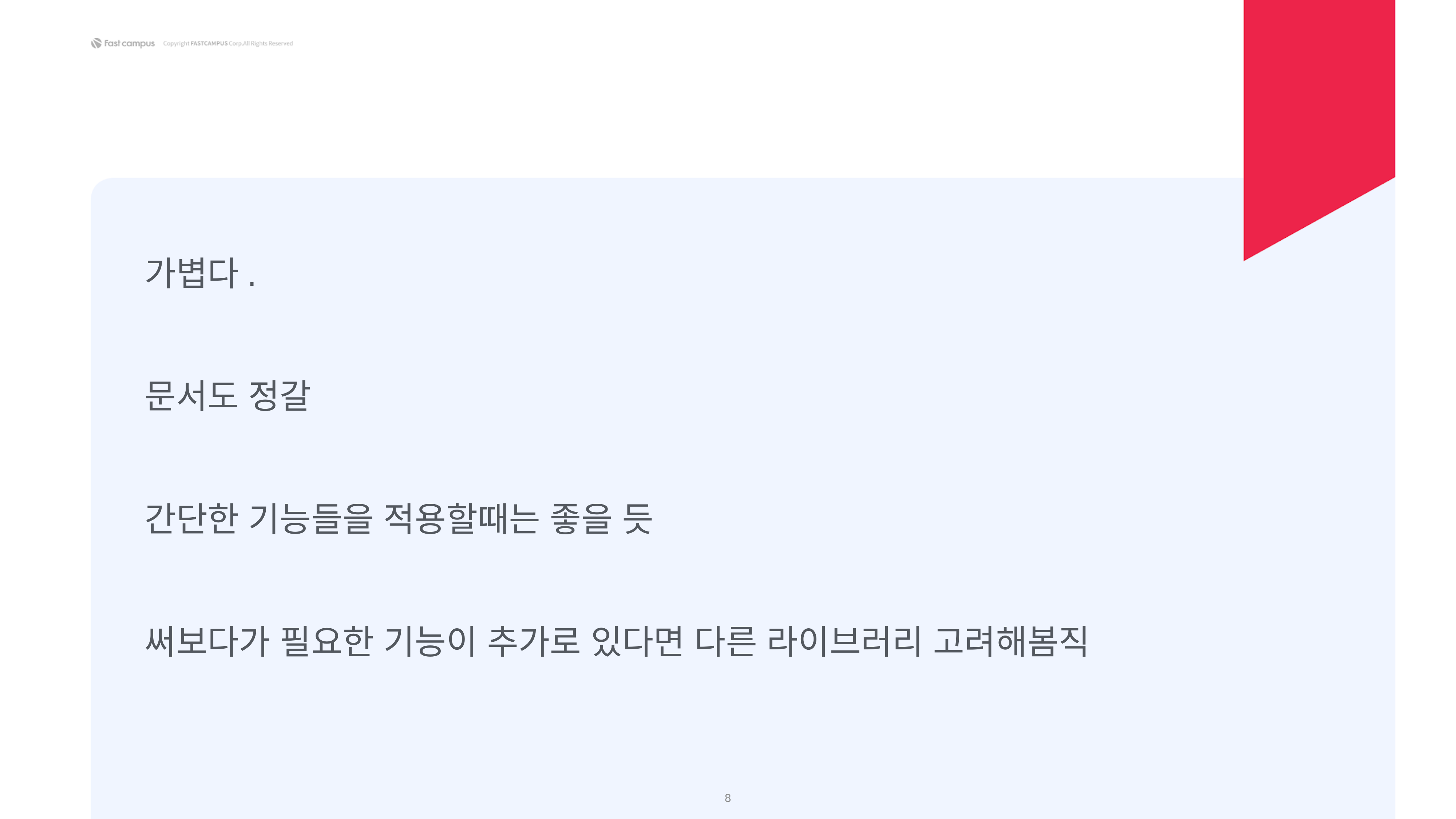

가볍다.

문서도 정갈

간단한 기능들을 적용할때는 좋을 듯

써보다가 필요한 기능이 추가로 있다면 다른 라이브러리 고려해봄직
8